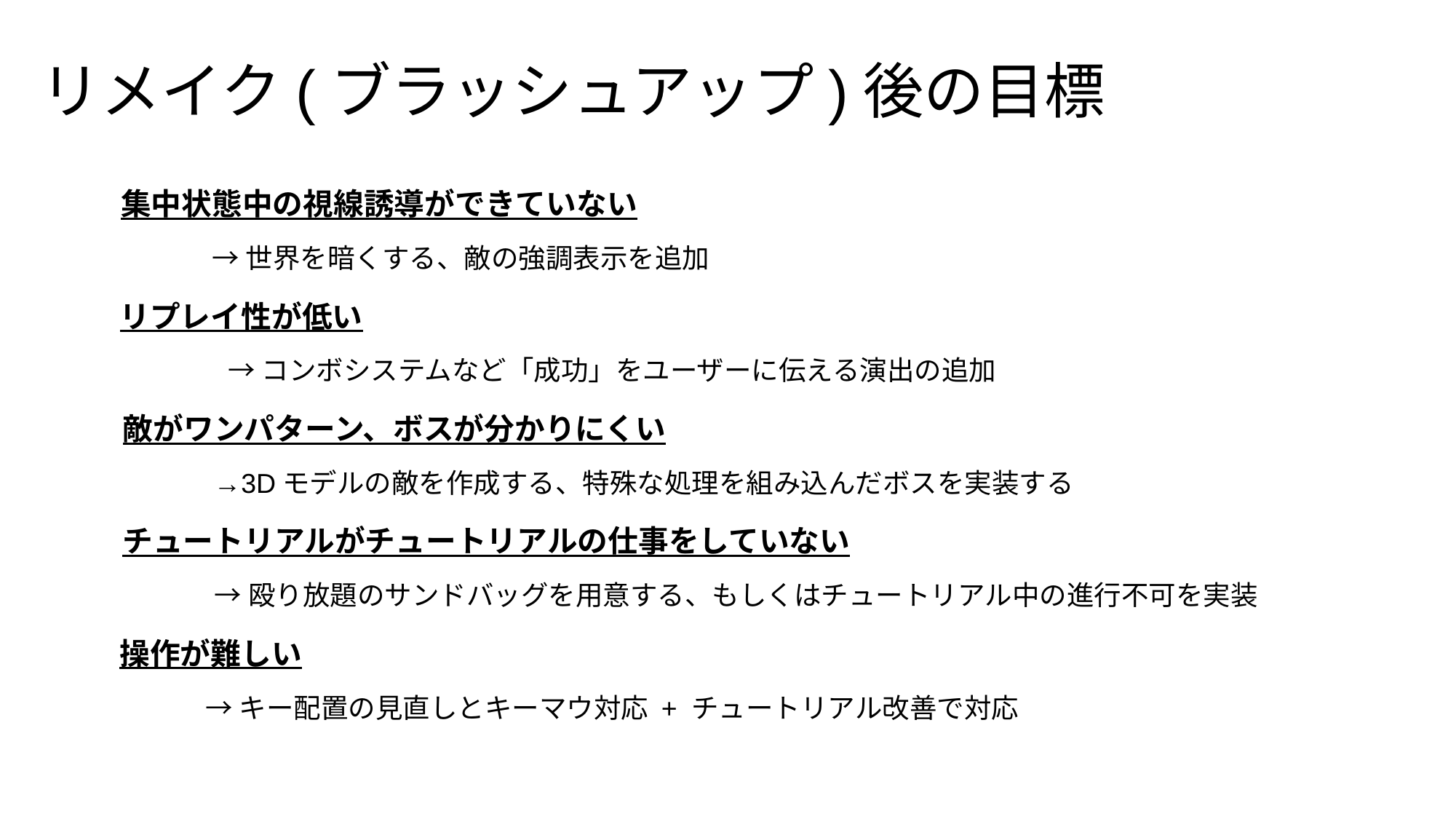

リメイク(ブラッシュアップ)後の目標
集中状態中の視線誘導ができていない
→世界を暗くする、敵の強調表示を追加
リプレイ性が低い
→コンボシステムなど「成功」をユーザーに伝える演出の追加
敵がワンパターン、ボスが分かりにくい
→3Dモデルの敵を作成する、特殊な処理を組み込んだボスを実装する
チュートリアルがチュートリアルの仕事をしていない
→殴り放題のサンドバッグを用意する、もしくはチュートリアル中の進行不可を実装
操作が難しい
→キー配置の見直しとキーマウ対応 + チュートリアル改善で対応